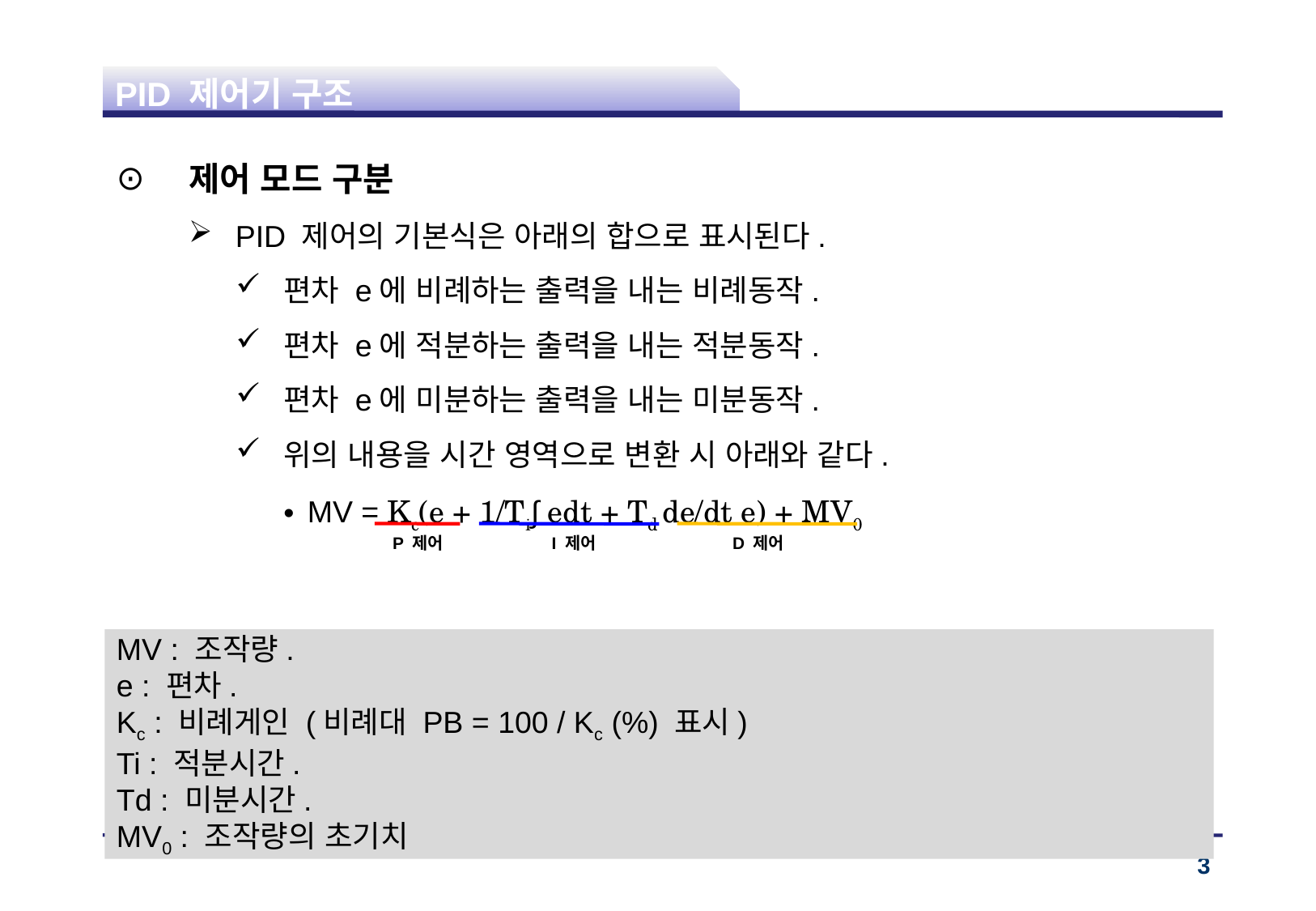

# PID 제어기 구조
제어 모드 구분
PID 제어의 기본식은 아래의 합으로 표시된다.
편차 e에 비례하는 출력을 내는 비례동작.
편차 e에 적분하는 출력을 내는 적분동작.
편차 e에 미분하는 출력을 내는 미분동작.
위의 내용을 시간 영역으로 변환 시 아래와 같다.
MV = Kc(e + 1/Ti∫ edt + Td de/dt e) + MV0
P 제어
I 제어
D 제어
MV : 조작량.
e : 편차.
Kc : 비례게인 (비례대 PB = 100 / Kc (%) 표시)
Ti : 적분시간.
Td : 미분시간.
MV0 : 조작량의 초기치